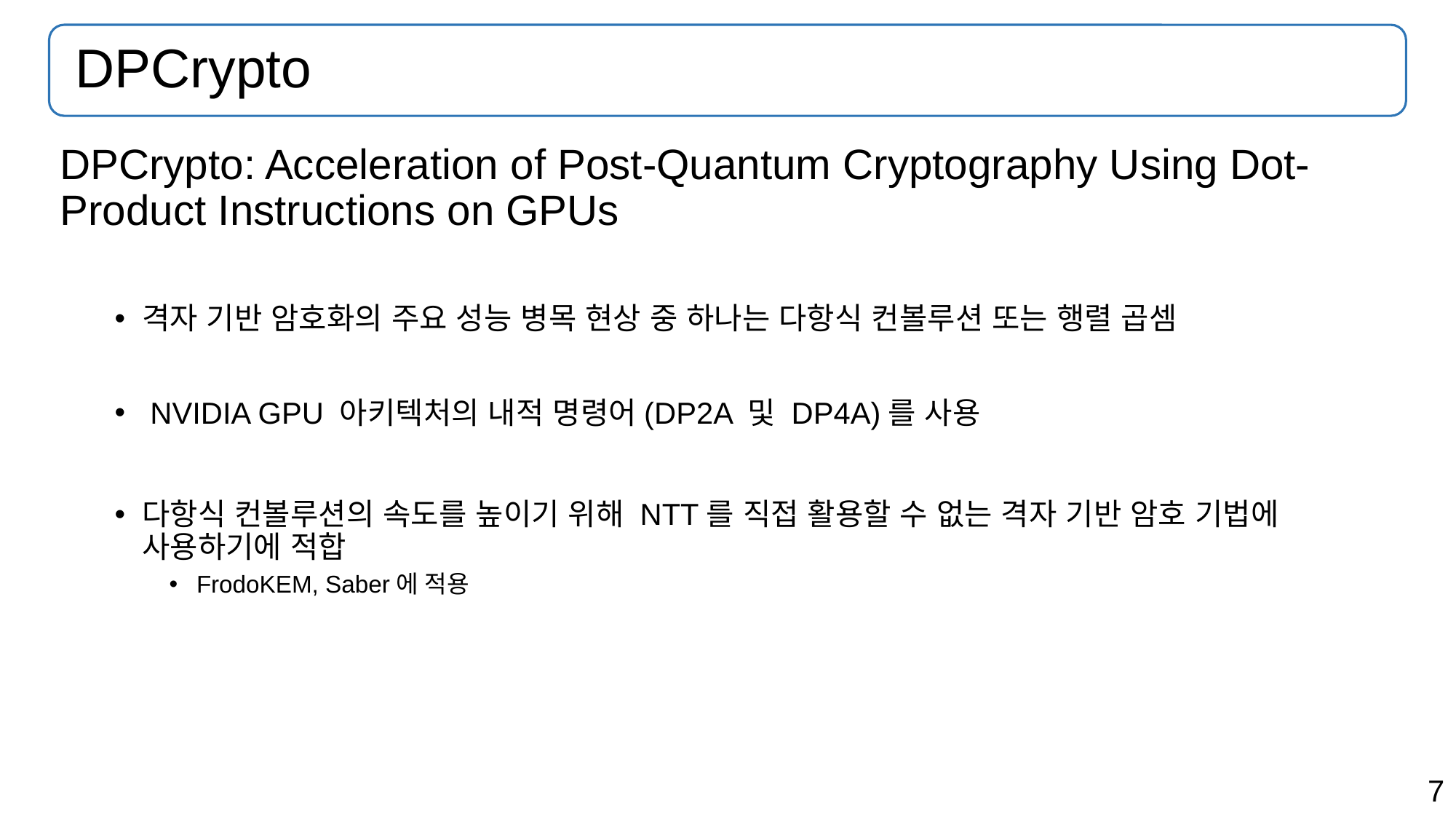

# DPCrypto
DPCrypto: Acceleration of Post-Quantum Cryptography Using Dot-Product Instructions on GPUs

격자 기반 암호화의 주요 성능 병목 현상 중 하나는 다항식 컨볼루션 또는 행렬 곱셈

 NVIDIA GPU 아키텍처의 내적 명령어(DP2A 및 DP4A)를 사용

다항식 컨볼루션의 속도를 높이기 위해 NTT를 직접 활용할 수 없는 격자 기반 암호 기법에 사용하기에 적합
FrodoKEM, Saber에 적용